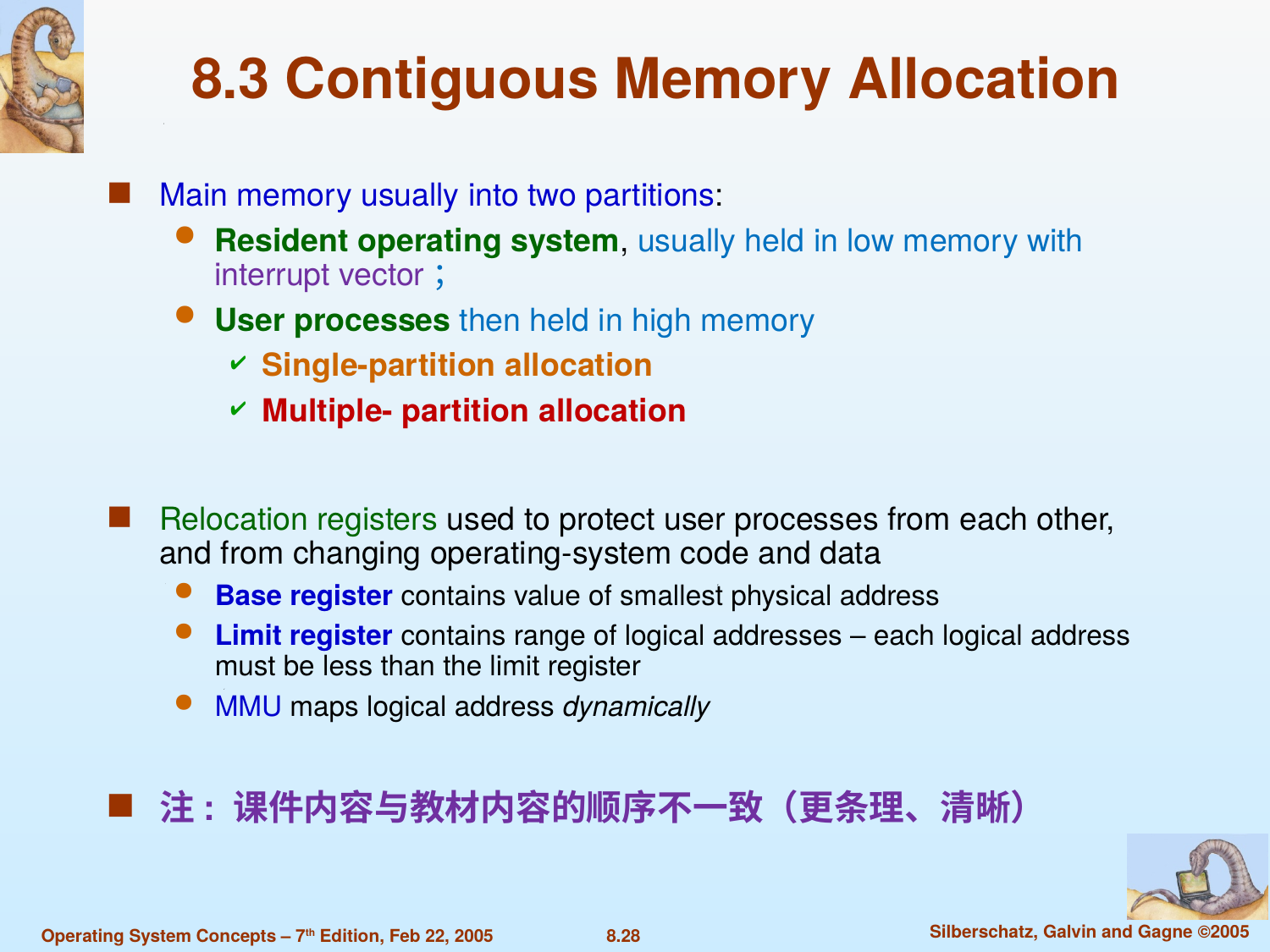

8.3 Contiguous Memory Allocation
Main memory usually into two partitions:
Resident operating system, usually held in low memory with interrupt vector；
User processes then held in high memory
Single-partition allocation
Multiple- partition allocation

Relocation registers used to protect user processes from each other, and from changing operating-system code and data
Base register contains value of smallest physical address
Limit register contains range of logical addresses – each logical address must be less than the limit register
MMU maps logical address dynamically

注: 课件内容与教材内容的顺序不一致（更条理、清晰）